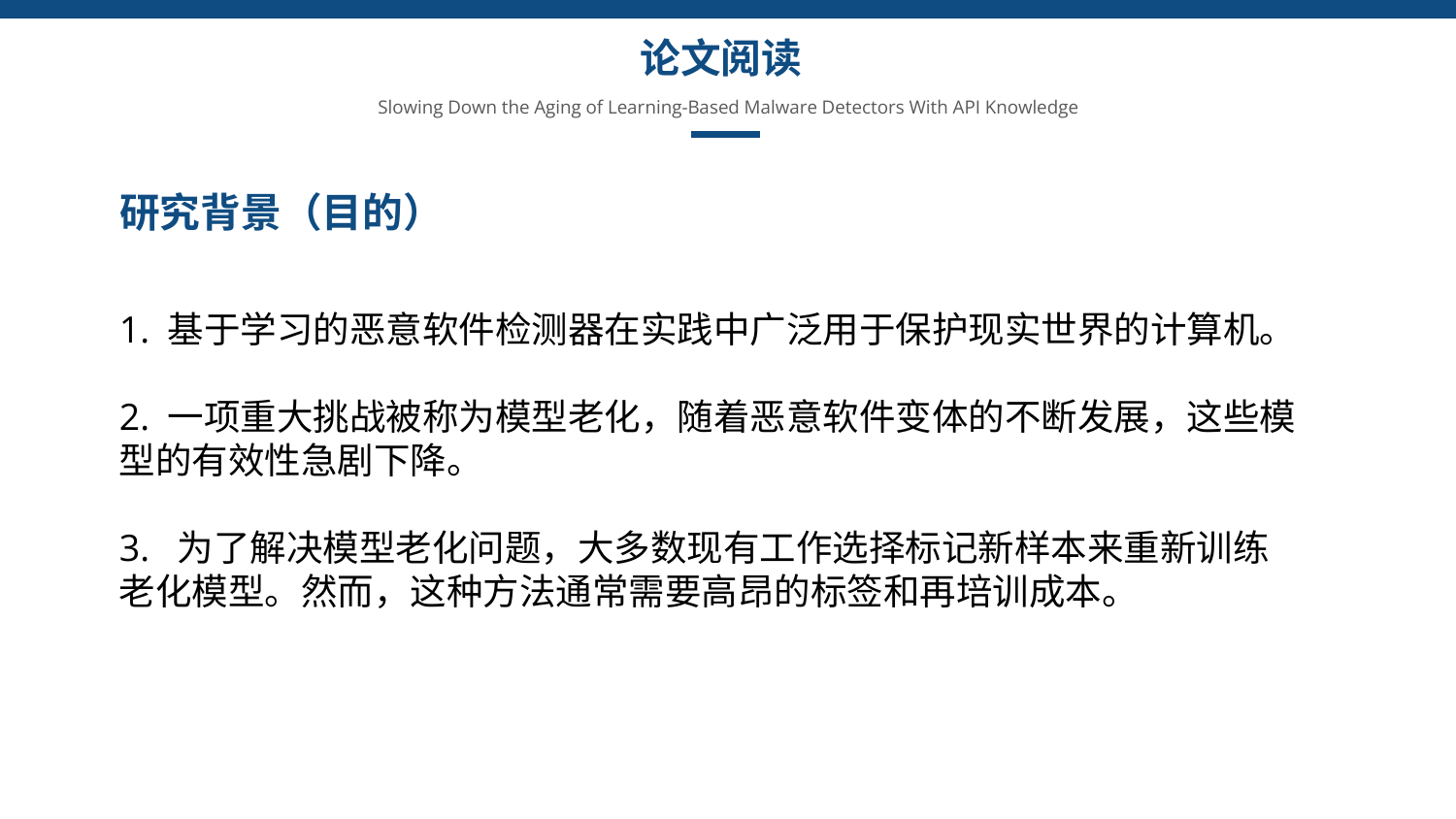

论文阅读
Slowing Down the Aging of Learning-Based Malware Detectors With API Knowledge
研究背景（目的）
1. 基于学习的恶意软件检测器在实践中广泛用于保护现实世界的计算机。

2. 一项重大挑战被称为模型老化，随着恶意软件变体的不断发展，这些模型的有效性急剧下降。

3.  为了解决模型老化问题，大多数现有工作选择标记新样本来重新训练老化模型。然而，这种方法通常需要高昂的标签和再培训成本。